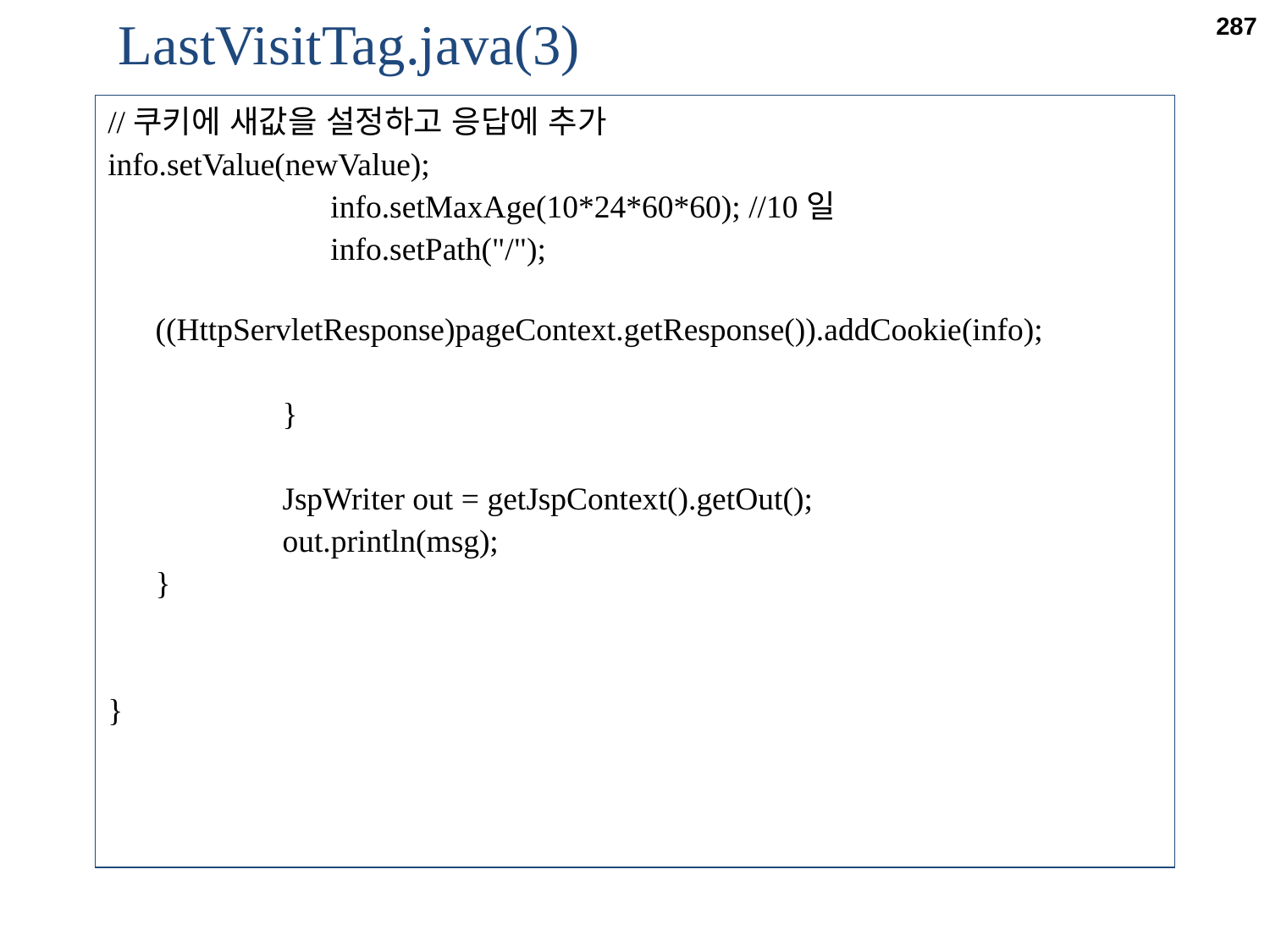

LastVisitTag.java(3)
287
//쿠키에 새값을 설정하고 응답에 추가
info.setValue(newValue);
		      info.setMaxAge(10*24*60*60); //10일
		      info.setPath("/");
		      ((HttpServletResponse)pageContext.getResponse()).addCookie(info);

		}

		JspWriter out = getJspContext().getOut();
		out.println(msg);
	}

}